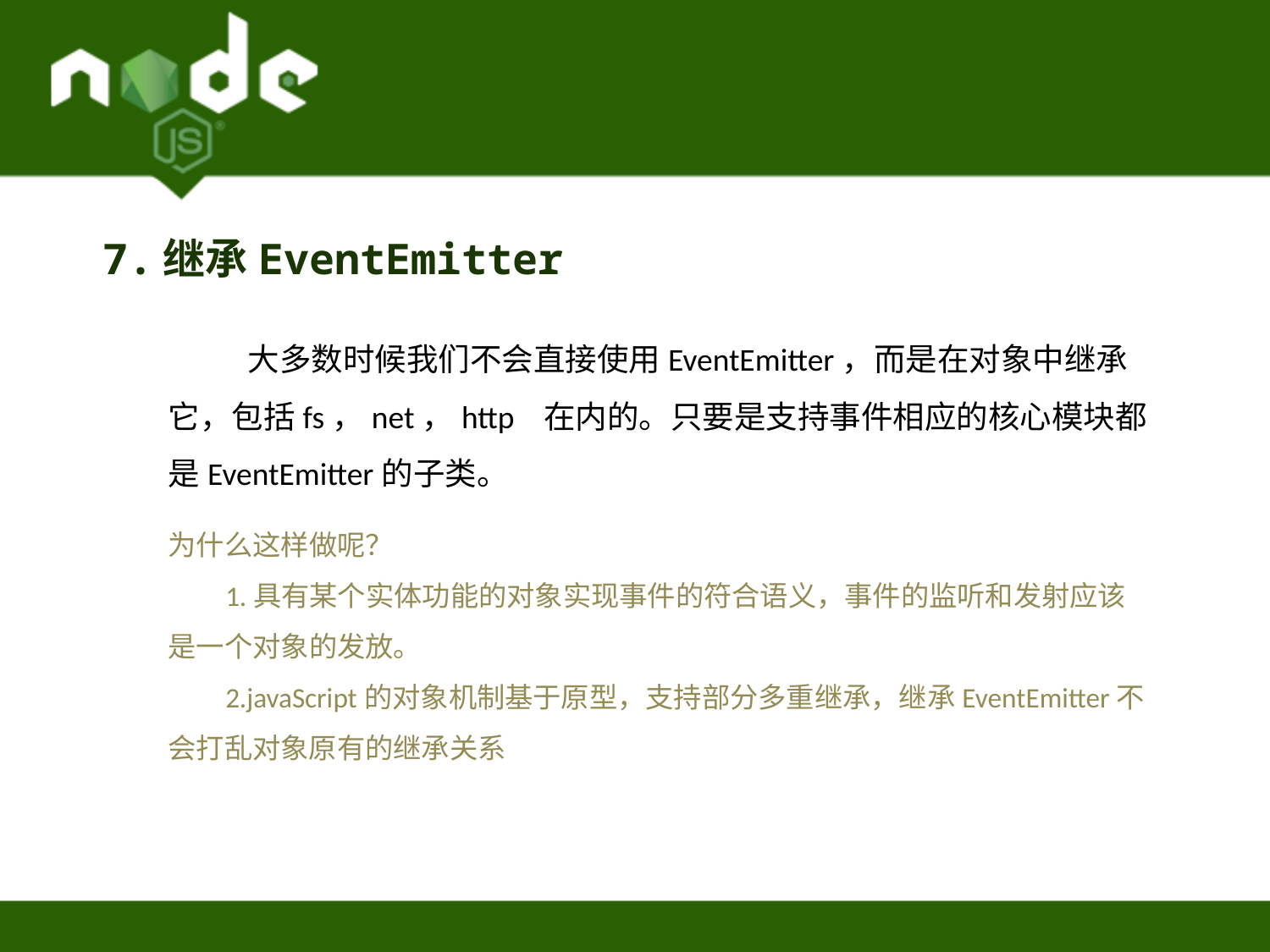

7.继承EventEmitter
          大多数时候我们不会直接使用EventEmitter，而是在对象中继承它，包括fs，net，http   在内的。只要是支持事件相应的核心模块都是EventEmitter的子类。
为什么这样做呢？
         1.具有某个实体功能的对象实现事件的符合语义，事件的监听和发射应该是一个对象的发放。
         2.javaScript的对象机制基于原型，支持部分多重继承，继承EventEmitter不会打乱对象原有的继承关系